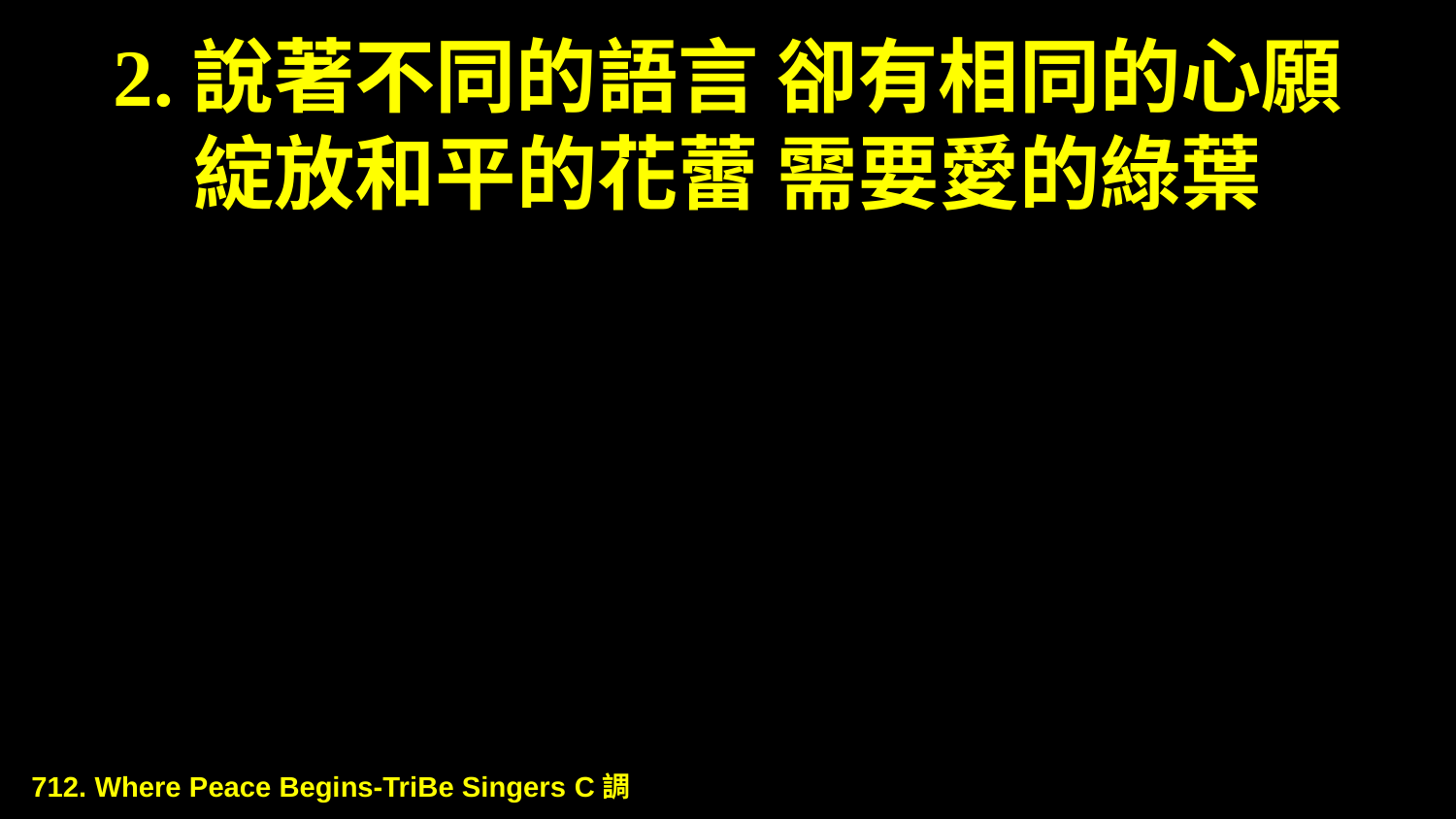

# 2.說著不同的語言 卻有相同的心願 綻放和平的花蕾 需要愛的綠葉
712. Where Peace Begins-TriBe Singers C調